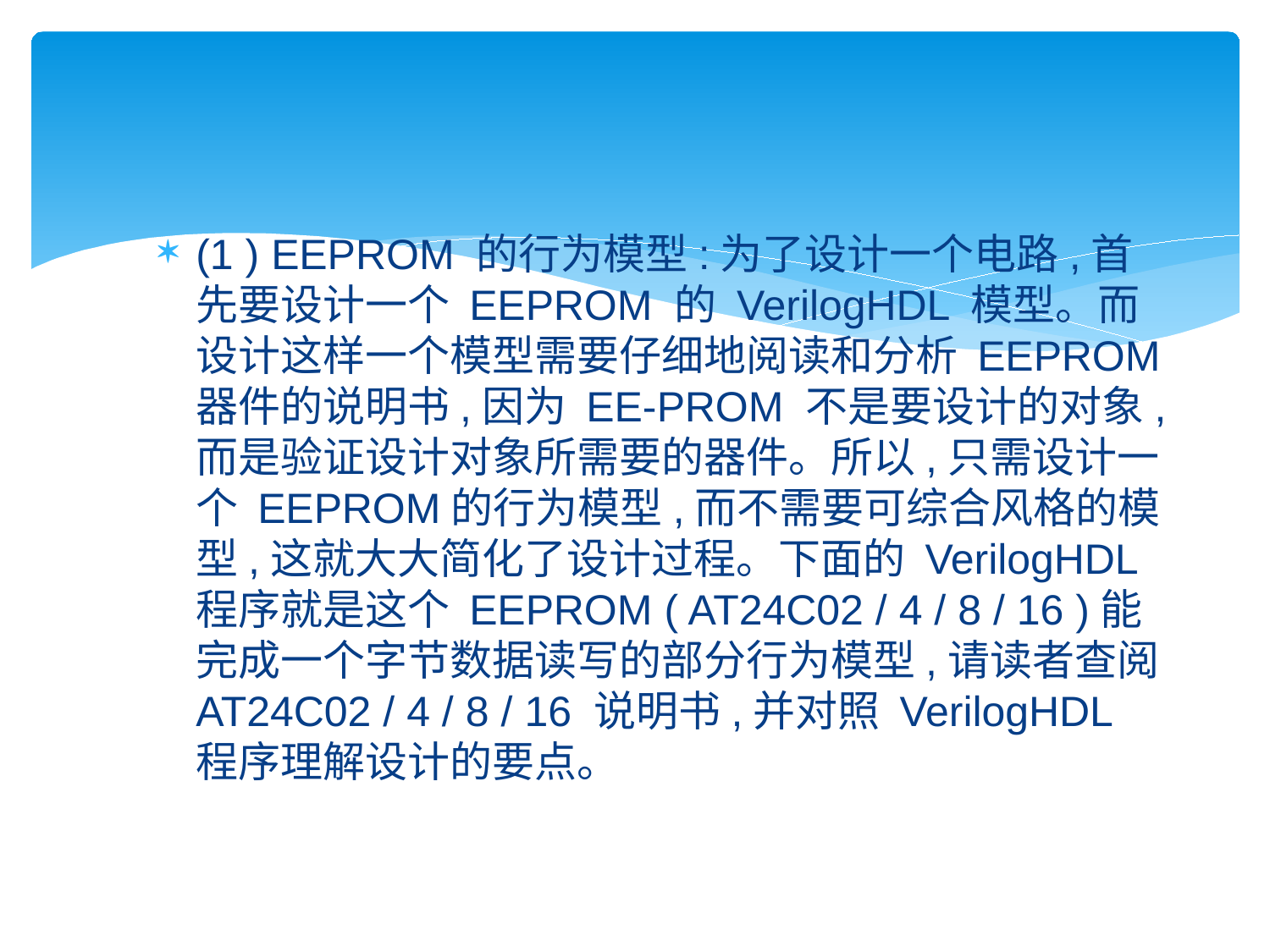

#
(1 ) EEPROM 的行为模型:为了设计一个电路,首先要设计一个 EEPROM 的 VerilogHDL 模型。而设计这样一个模型需要仔细地阅读和分析 EEPROM 器件的说明书,因为 EE-PROM 不是要设计的对象,而是验证设计对象所需要的器件。所以,只需设计一个 EEPROM的行为模型,而不需要可综合风格的模型,这就大大简化了设计过程。下面的 VerilogHDL程序就是这个 EEPROM ( AT24C02 / 4 / 8 / 16 )能完成一个字节数据读写的部分行为模型,请读者查阅 AT24C02 / 4 / 8 / 16 说明书,并对照 VerilogHDL 程序理解设计的要点。